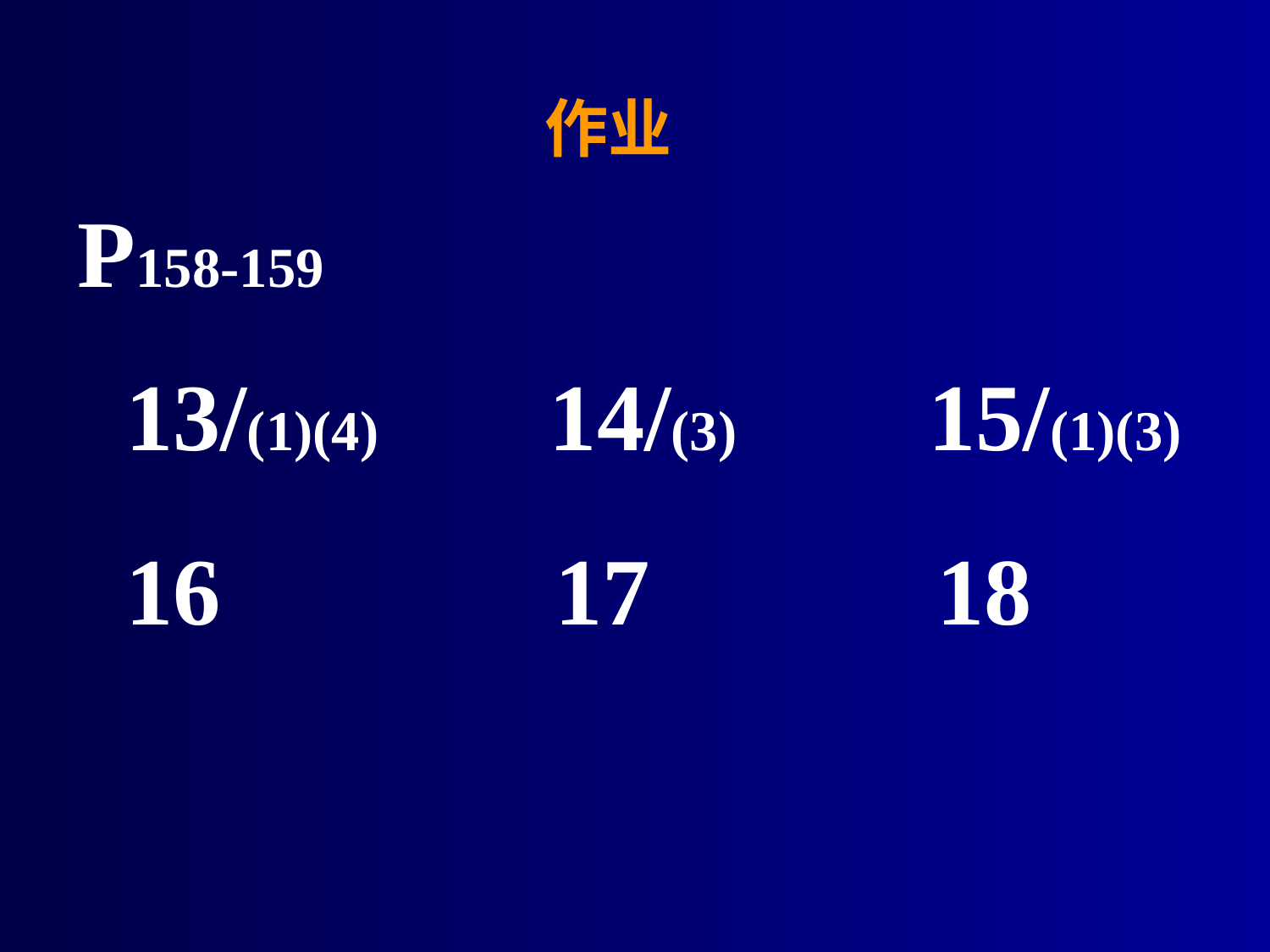

# 作业
P158-159

  13/(1)(4)            14/(3)        15/(1)(3)

  16              17            18